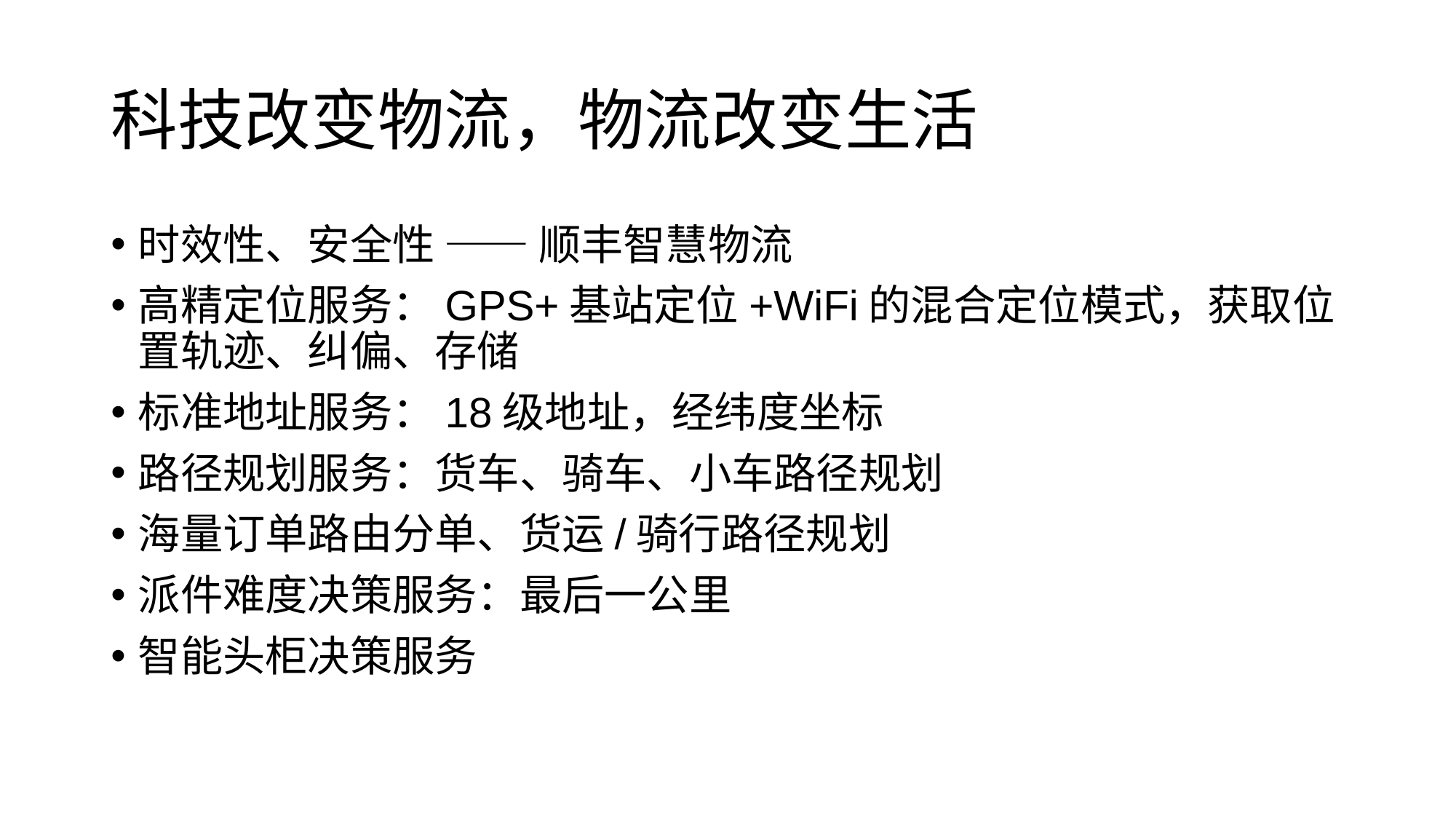

# 科技改变物流，物流改变生活
时效性、安全性 —— 顺丰智慧物流
高精定位服务：GPS+基站定位+WiFi的混合定位模式，获取位置轨迹、纠偏、存储
标准地址服务：18级地址，经纬度坐标
路径规划服务：货车、骑车、小车路径规划
海量订单路由分单、货运/骑行路径规划
派件难度决策服务：最后一公里
智能头柜决策服务